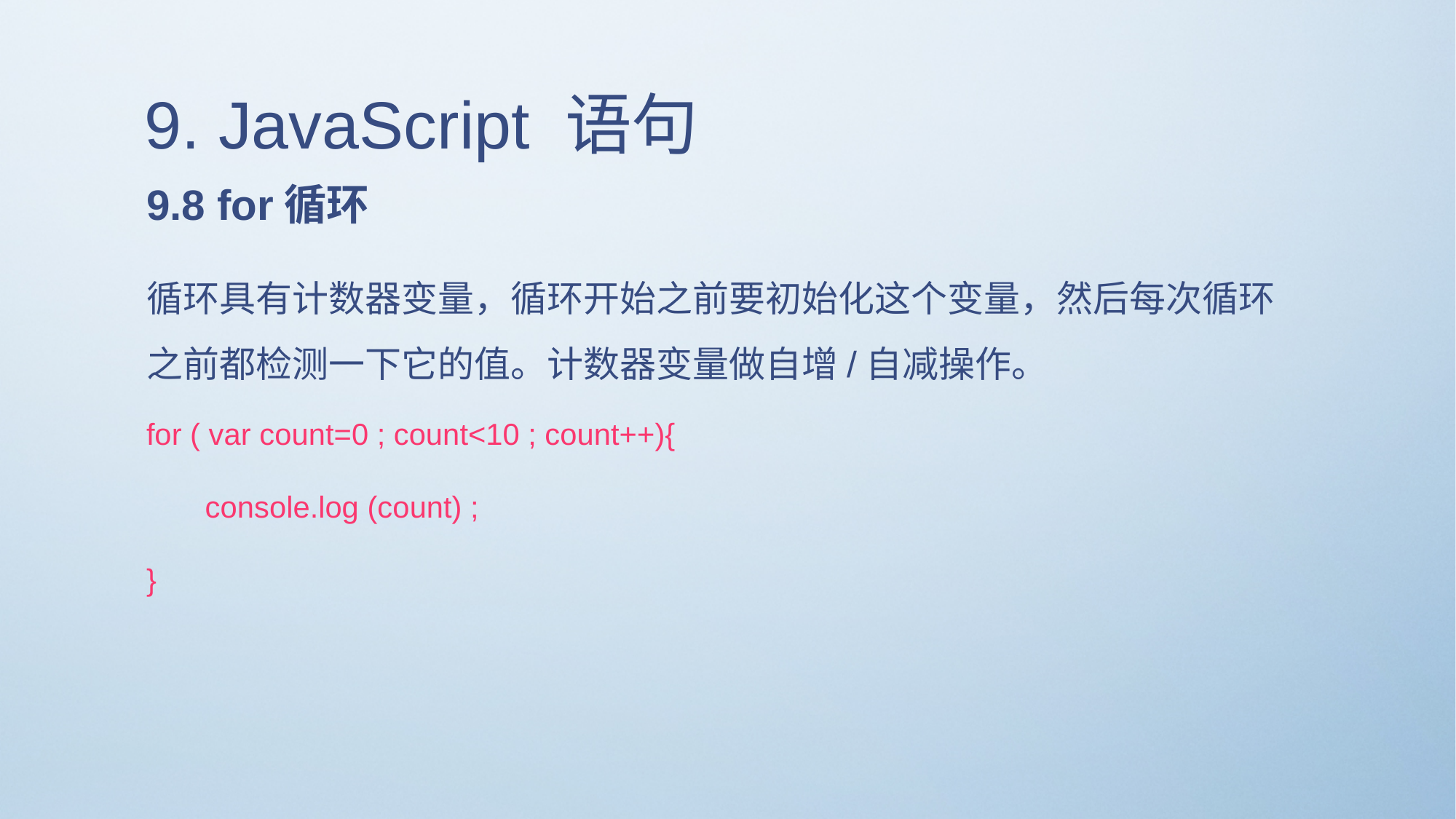

9. JavaScript 语句
9.8 for循环
循环具有计数器变量，循环开始之前要初始化这个变量，然后每次循环之前都检测一下它的值。计数器变量做自增/自减操作。
for ( var count=0 ; count<10 ; count++){

       console.log (count) ;

}